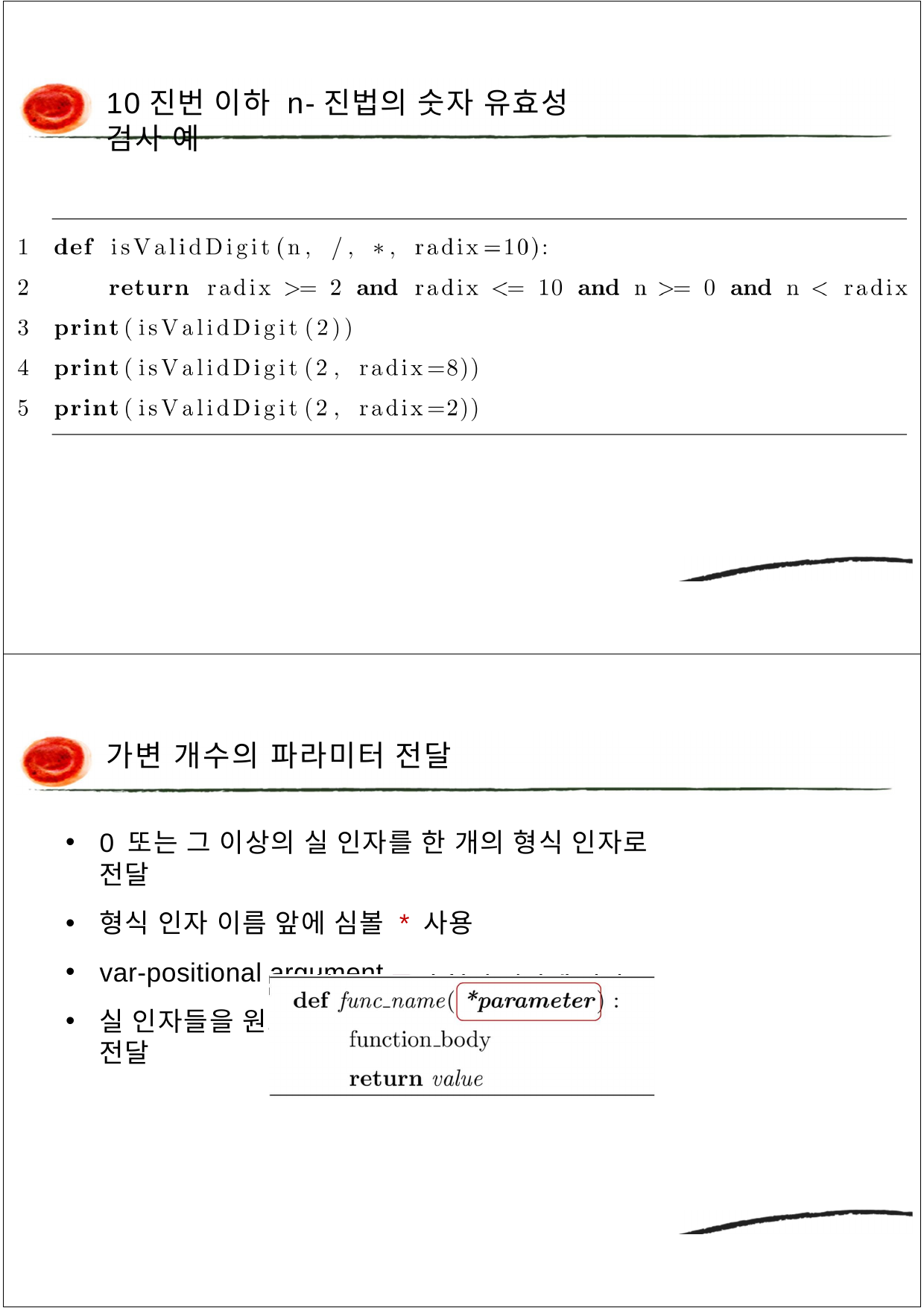

10진번 이하 n-진법의 숫자 유효성 검사 예

가변 개수의 파라미터 전달

0 또는 그 이상의 실 인자를 한 개의 형식 인자로 전달
형식 인자 이름 앞에 심볼 * 사용
var-positional argument
실 인자들을 원소로 하는 튜플이 형식 인자에 전달